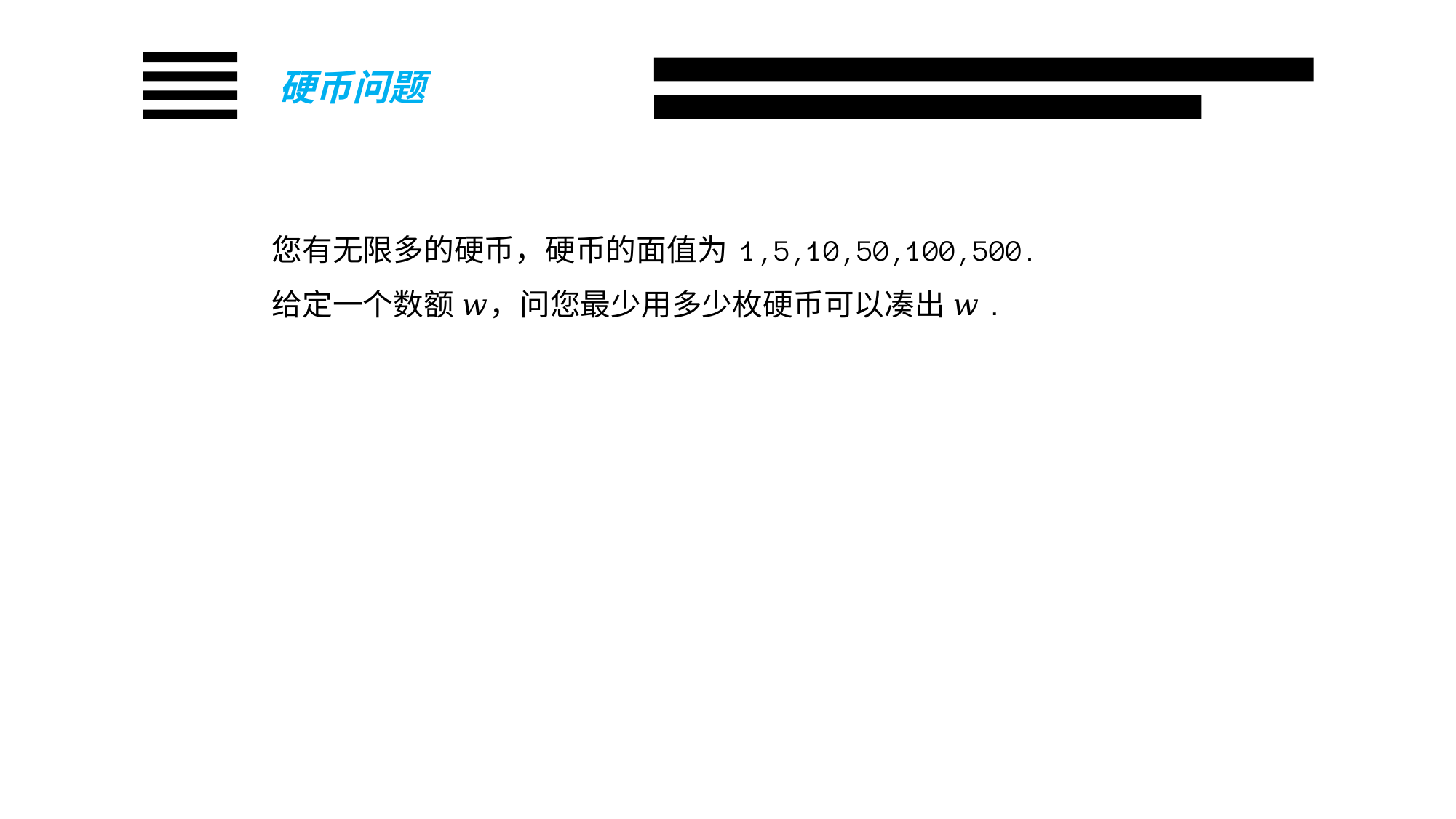

硬币问题

您有无限多的硬币，硬币的面值为 1,5,10,50,100,500.
给定一个数额 𝑤，问您最少用多少枚硬币可以凑出 𝑤.